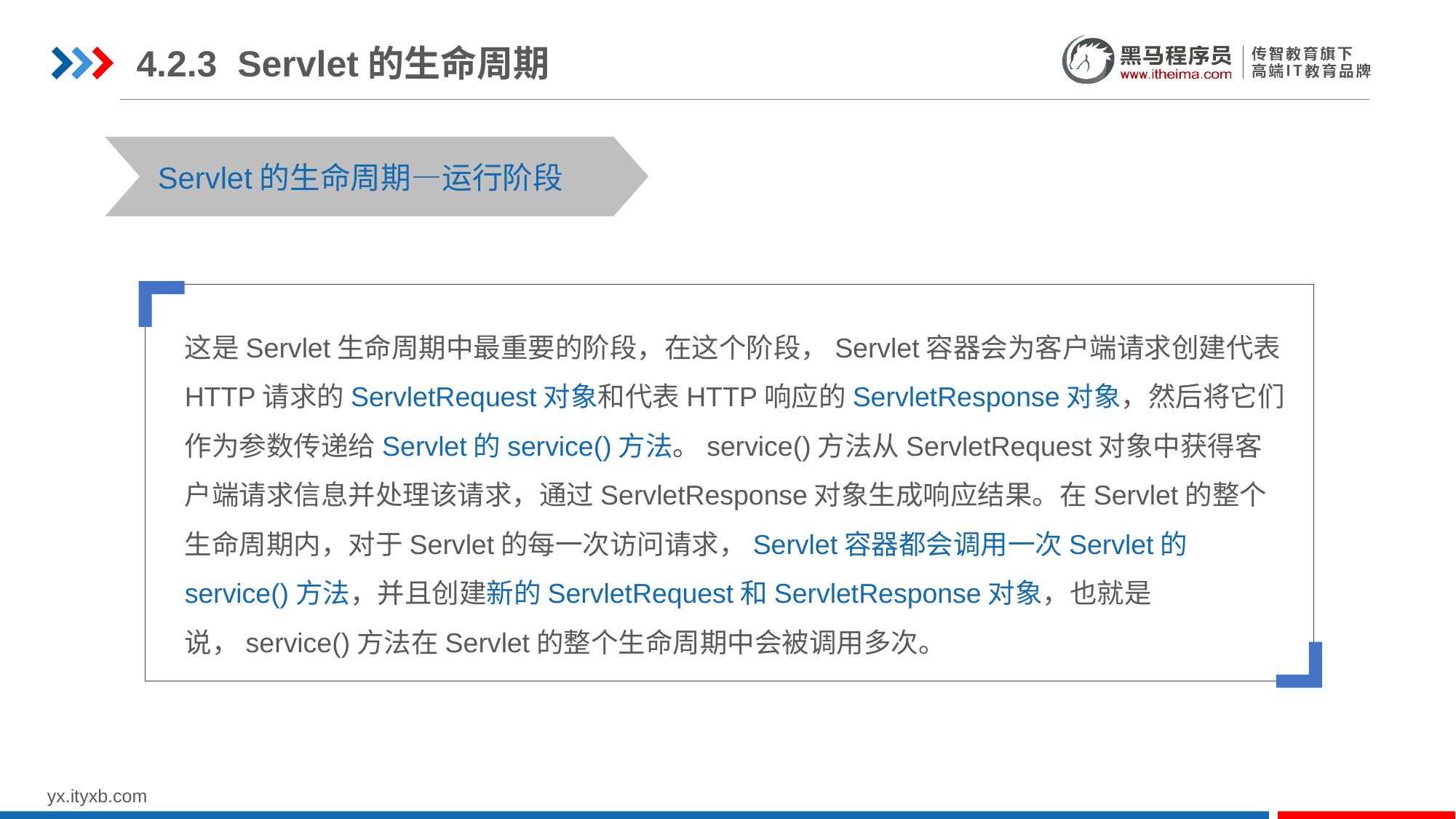

4.2.3  Servlet的生命周期

Servlet的生命周期—运行阶段

这是Servlet生命周期中最重要的阶段，在这个阶段，Servlet容器会为客户端请求创建代表HTTP请求的ServletRequest对象和代表HTTP响应的ServletResponse对象，然后将它们作为参数传递给Servlet的service()方法。service()方法从ServletRequest对象中获得客户端请求信息并处理该请求，通过ServletResponse对象生成响应结果。在Servlet的整个生命周期内，对于Servlet的每一次访问请求，Servlet容器都会调用一次Servlet的service()方法，并且创建新的ServletRequest和ServletResponse对象，也就是说，service()方法在Servlet的整个生命周期中会被调用多次。